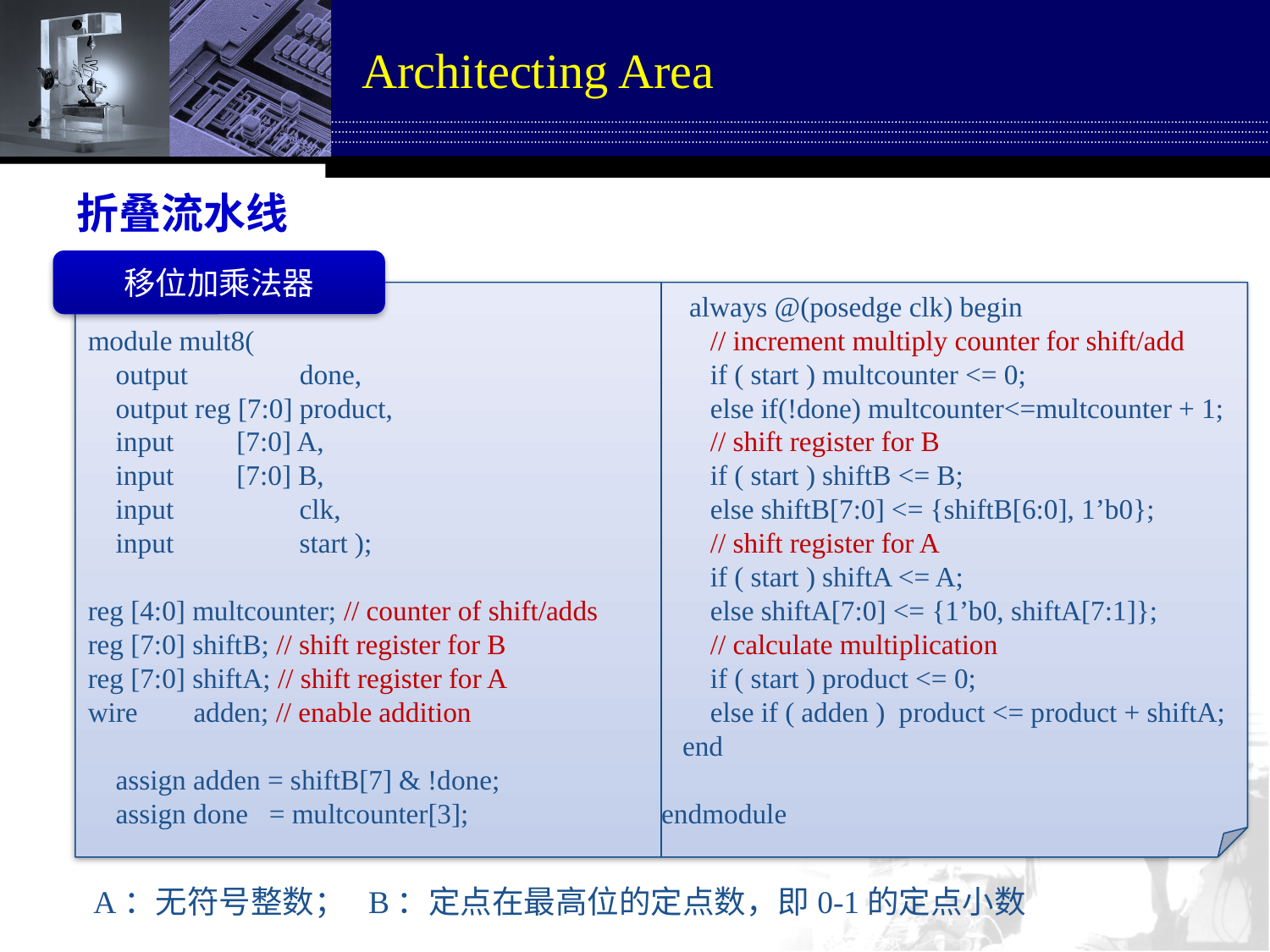

# Architecting Area
折叠流水线
移位加乘法器

module mult8(
    output                done,
    output reg [7:0] product,
    input         [7:0] A,
    input         [7:0] B,
    input                  clk,
    input                  start );

reg [4:0] multcounter; // counter of shift/adds
reg [7:0] shiftB; // shift register for B
reg [7:0] shiftA; // shift register for A
wire        adden; // enable addition

    assign adden = shiftB[7] & !done;
    assign done   = multcounter[3];

    always @(posedge clk) begin
       // increment multiply counter for shift/add
       if ( start ) multcounter <= 0;
       else if(!done) multcounter<=multcounter + 1;
       // shift register for B
       if ( start ) shiftB <= B;
       else shiftB[7:0] <= {shiftB[6:0], 1’b0};
       // shift register for A
       if ( start ) shiftA <= A;
       else shiftA[7:0] <= {1’b0, shiftA[7:1]};
       // calculate multiplication
       if ( start ) product <= 0;
       else if ( adden )  product <= product + shiftA;
   end

endmodule
A：无符号整数；  B：定点在最高位的定点数，即0-1的定点小数